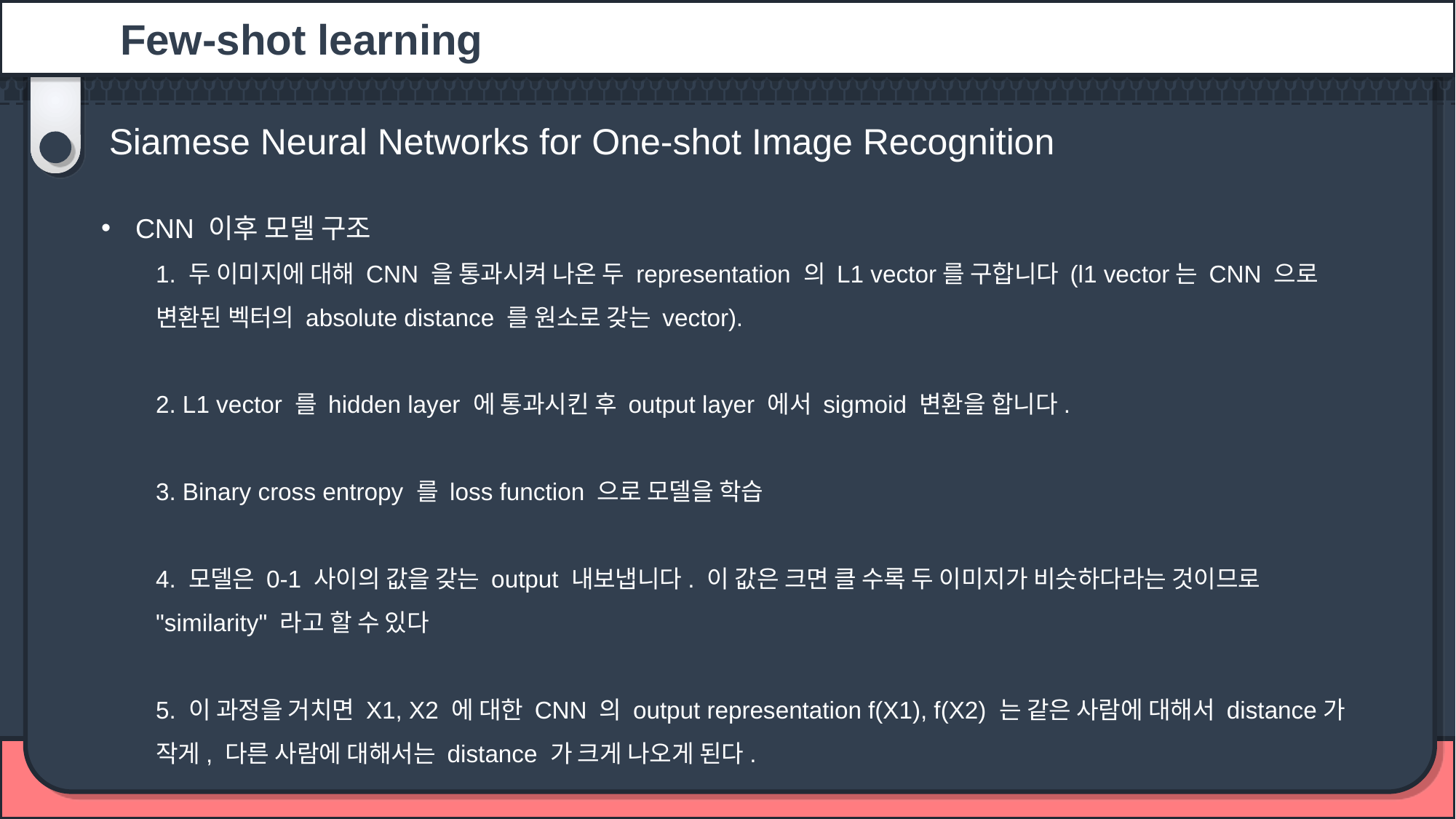

Few-shot learning

Siamese Neural Networks for One-shot Image Recognition
CNN 이후 모델 구조
1. 두 이미지에 대해 CNN 을 통과시켜 나온 두 representation 의 L1 vector를 구합니다 (l1 vector는 CNN 으로 변환된 벡터의 absolute distance 를 원소로 갖는 vector).

2. L1 vector 를 hidden layer 에 통과시킨 후 output layer 에서 sigmoid 변환을 합니다.

3. Binary cross entropy 를 loss function 으로 모델을 학습

4. 모델은 0-1 사이의 값을 갖는 output 내보냅니다. 이 값은 크면 클 수록 두 이미지가 비슷하다라는 것이므로 "similarity" 라고 할 수 있다

5. 이 과정을 거치면 X1, X2 에 대한 CNN 의 output representation f(X1), f(X2) 는 같은 사람에 대해서 distance가 작게, 다른 사람에 대해서는 distance 가 크게 나오게 된다.